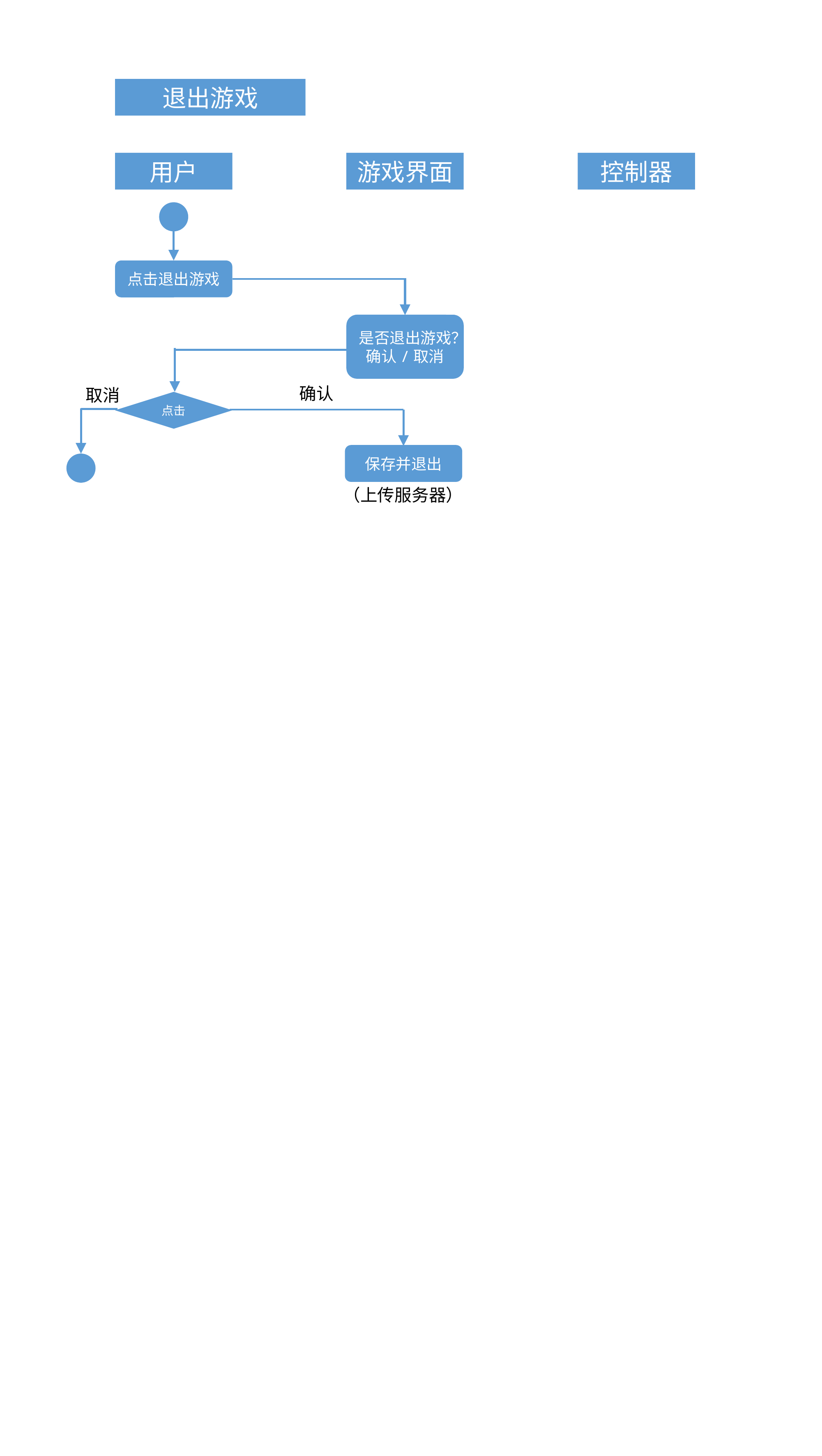

退出游戏
用户
游戏界面
控制器

点击退出游戏
是否退出游戏？
确认/取消
确认
取消
点击
保存并退出

（上传服务器）